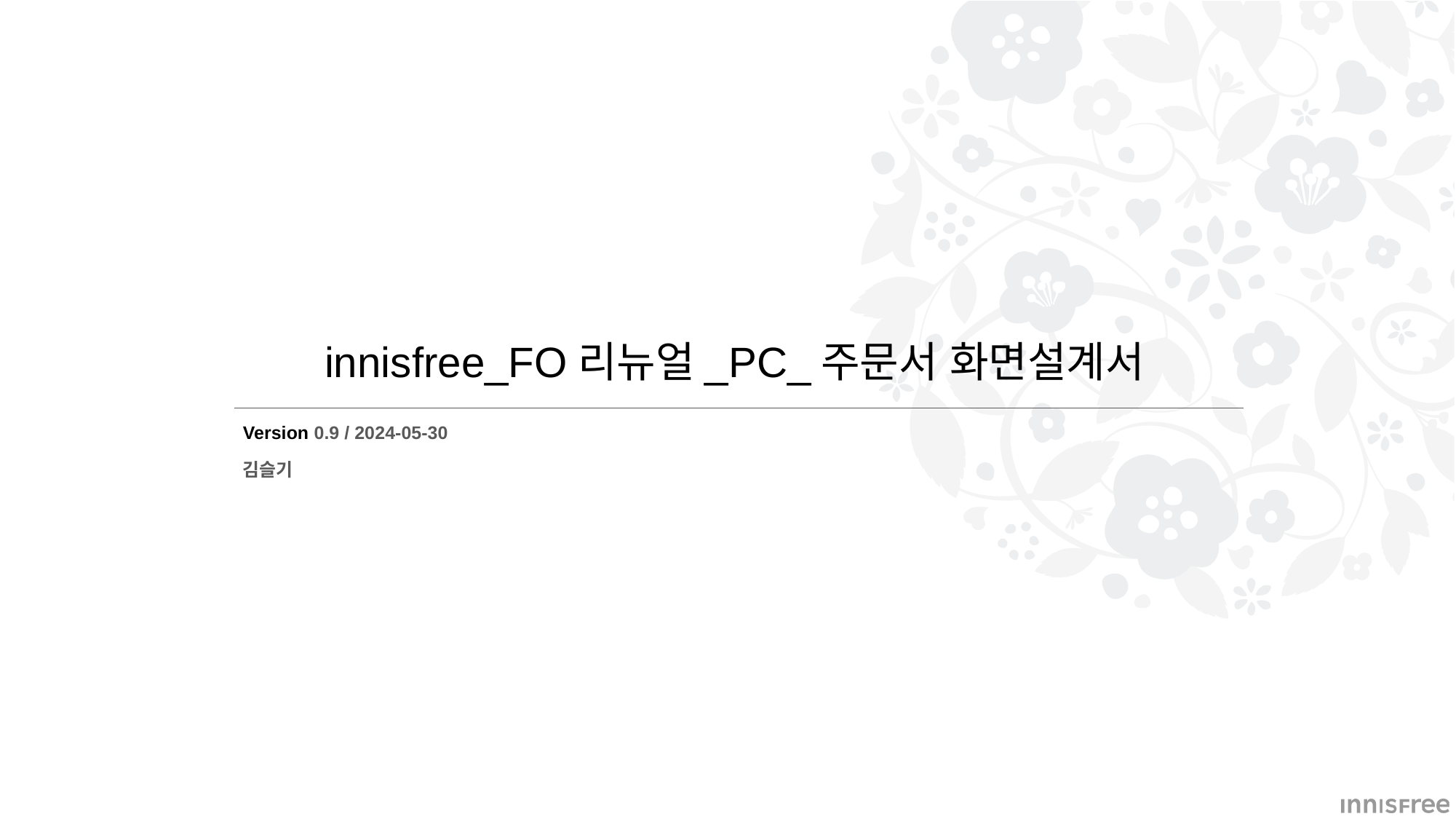

innisfree_FO리뉴얼_PC_주문서 화면설계서
Version 0.9 / 2024-05-30
김슬기